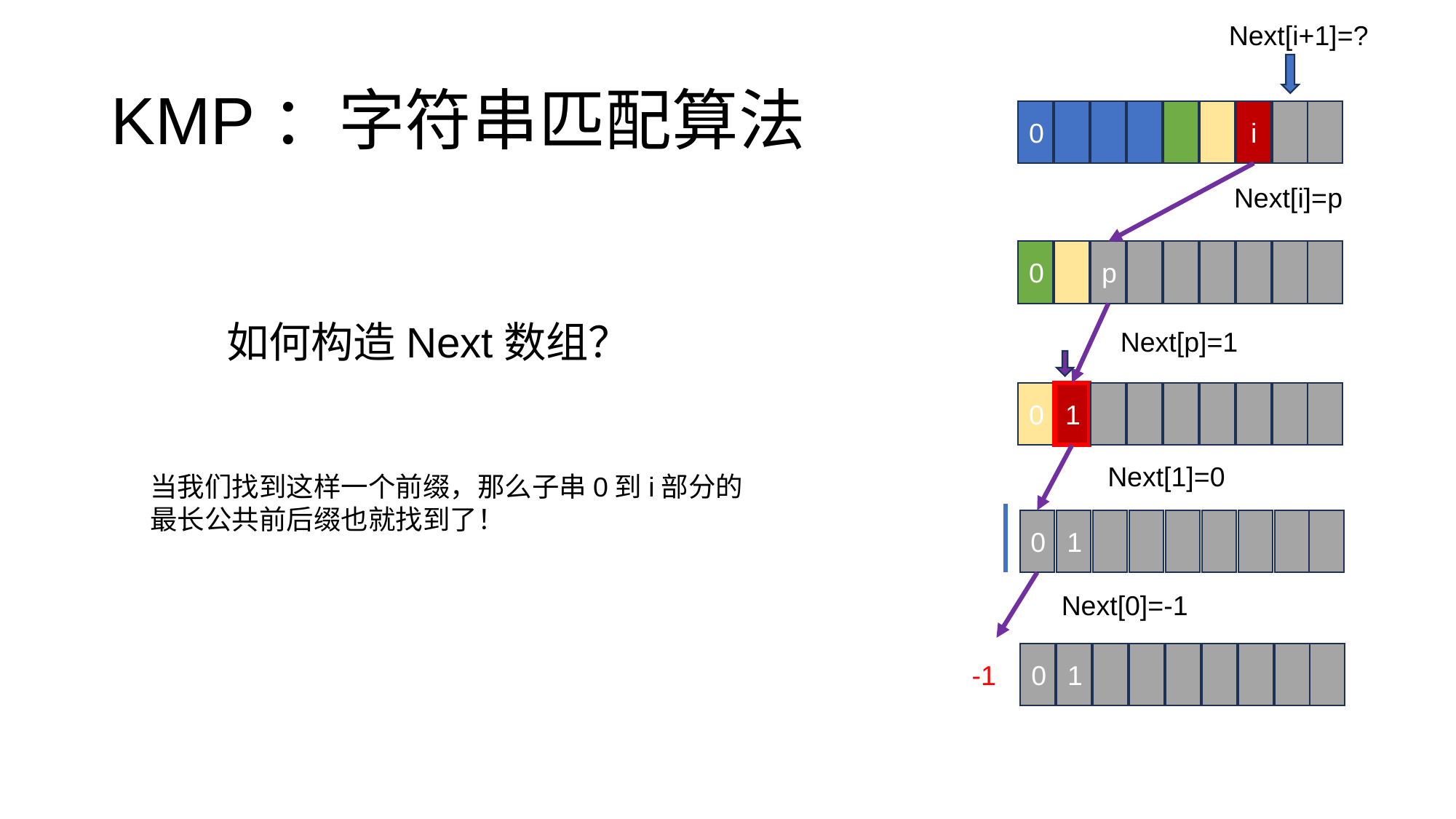

Next[i+1]=?
# KMP：字符串匹配算法

0

i

Next[i]=p

0
p

如何构造Next数组？
Next[p]=1

1

0

Next[1]=0
当我们找到这样一个前缀，那么子串0到i部分的最长公共前后缀也就找到了！
1

0

Next[0]=-1
1

0

-1